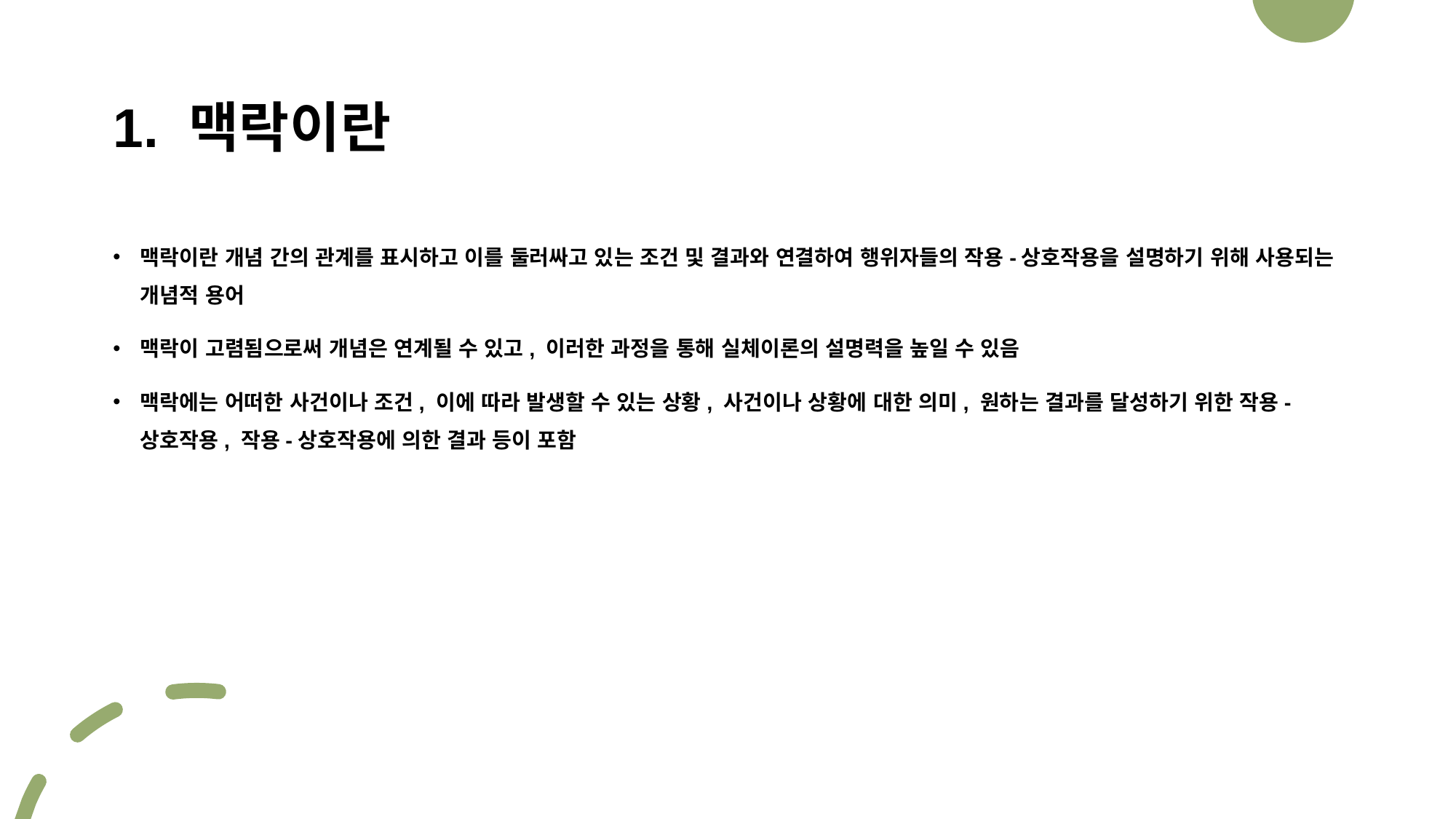

# 1. 맥락이란
맥락이란 개념 간의 관계를 표시하고 이를 둘러싸고 있는 조건 및 결과와 연결하여 행위자들의 작용-상호작용을 설명하기 위해 사용되는 개념적 용어
맥락이 고렴됨으로써 개념은 연계될 수 있고, 이러한 과정을 통해 실체이론의 설명력을 높일 수 있음
맥락에는 어떠한 사건이나 조건, 이에 따라 발생할 수 있는 상황, 사건이나 상황에 대한 의미, 원하는 결과를 달성하기 위한 작용-상호작용, 작용-상호작용에 의한 결과 등이 포함